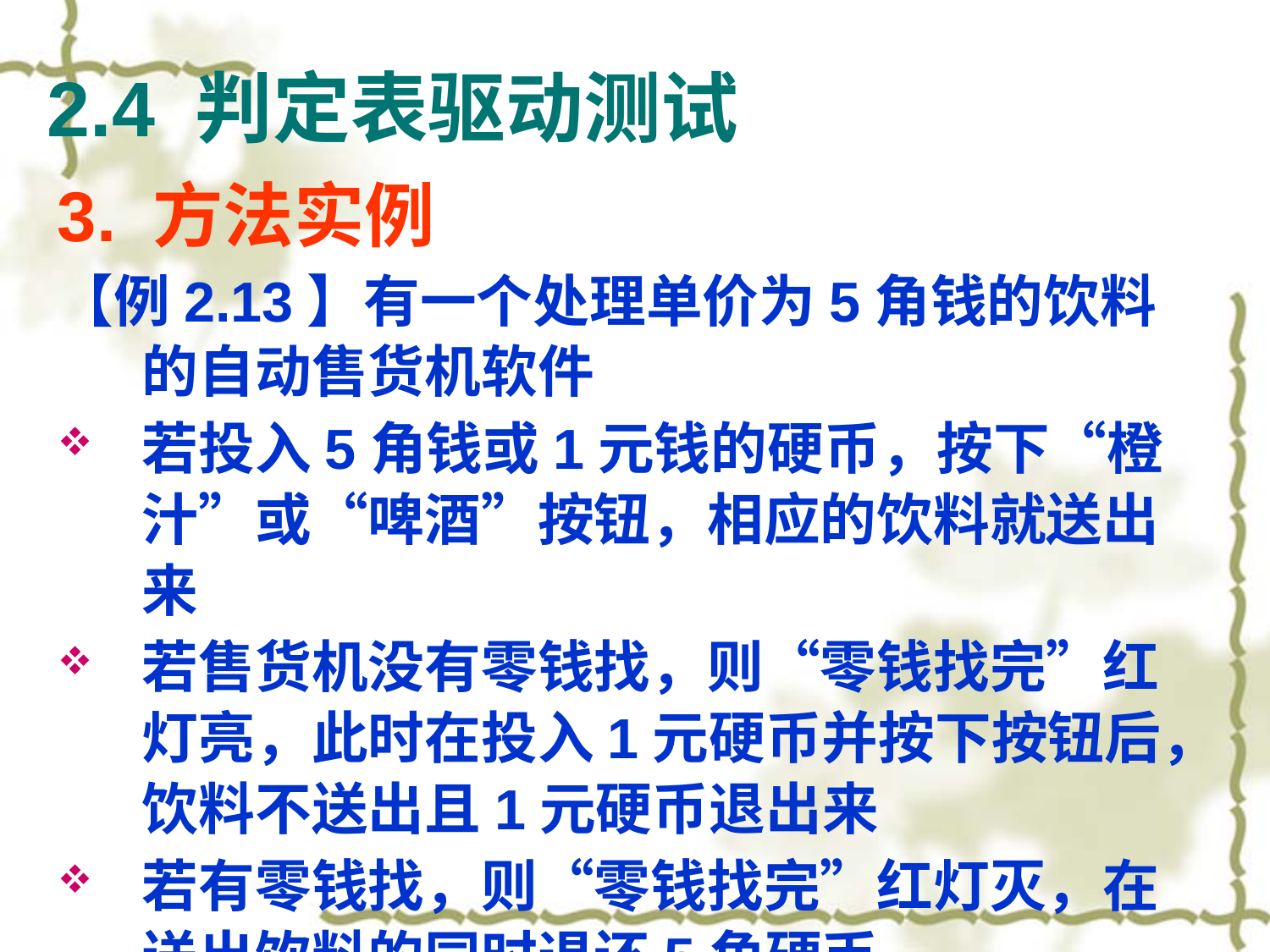

# 2.4 判定表驱动测试
3. 方法实例
【例2.13】有一个处理单价为5角钱的饮料的自动售货机软件
若投入5角钱或1元钱的硬币，按下“橙汁”或“啤酒”按钮，相应的饮料就送出来
若售货机没有零钱找，则“零钱找完”红灯亮，此时在投入1元硬币并按下按钮后，饮料不送出且1元硬币退出来
若有零钱找，则“零钱找完”红灯灭，在送出饮料的同时退还5角硬币